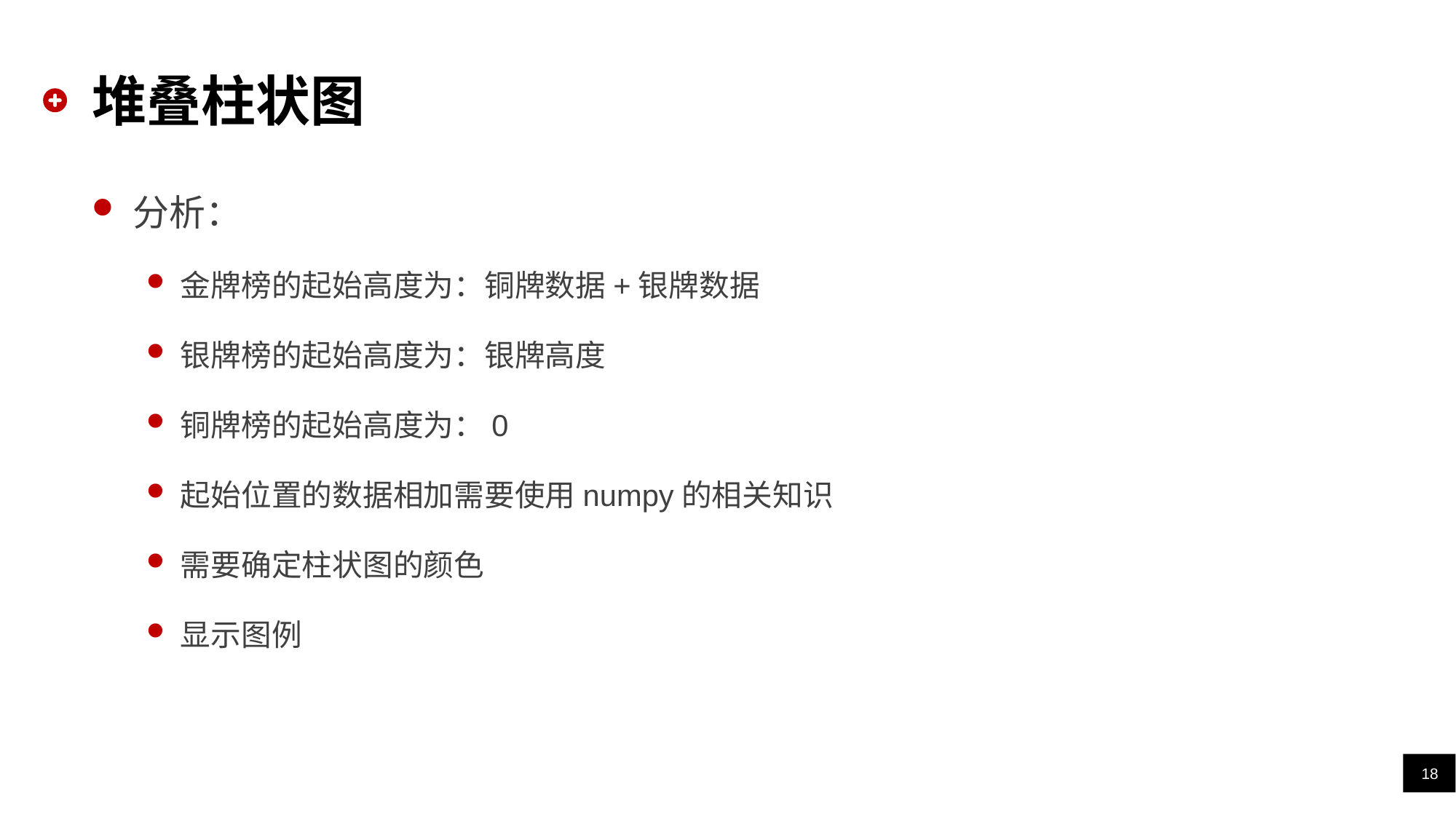

# 堆叠柱状图
分析：
金牌榜的起始高度为：铜牌数据+银牌数据
银牌榜的起始高度为：银牌高度
铜牌榜的起始高度为：0
起始位置的数据相加需要使用numpy的相关知识
需要确定柱状图的颜色
显示图例